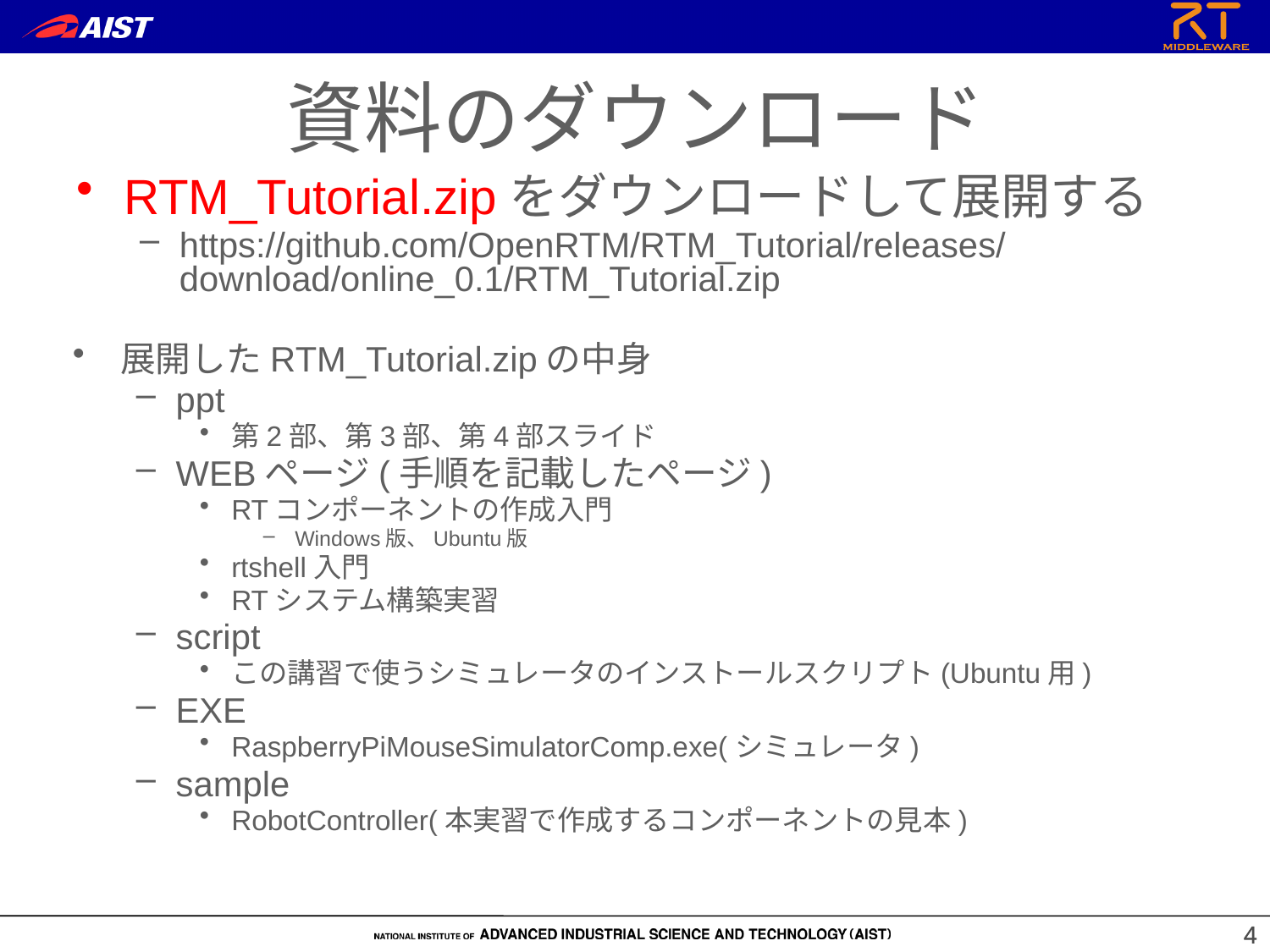

資料のダウンロード
RTM_Tutorial.zipをダウンロードして展開する
https://github.com/OpenRTM/RTM_Tutorial/releases/download/online_0.1/RTM_Tutorial.zip
展開したRTM_Tutorial.zipの中身
ppt
第2部、第3部、第4部スライド
WEBページ(手順を記載したページ)
RTコンポーネントの作成入門
Windows版、Ubuntu版
rtshell入門
RTシステム構築実習
script
この講習で使うシミュレータのインストールスクリプト(Ubuntu用)
EXE
RaspberryPiMouseSimulatorComp.exe(シミュレータ)
sample
RobotController(本実習で作成するコンポーネントの見本)
4
4